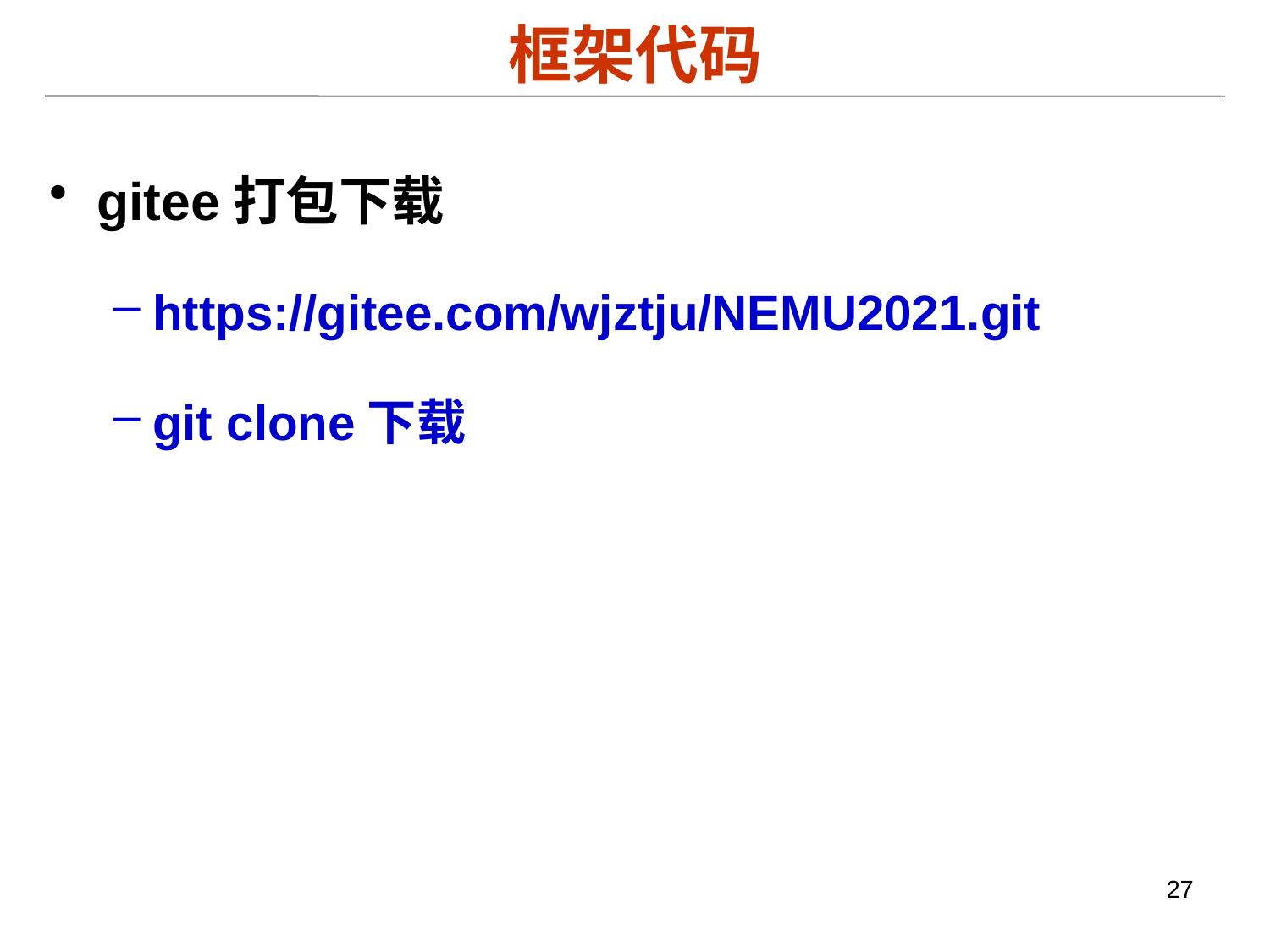

# 框架代码
gitee打包下载
https://gitee.com/wjztju/NEMU2021.git
git clone下载
27